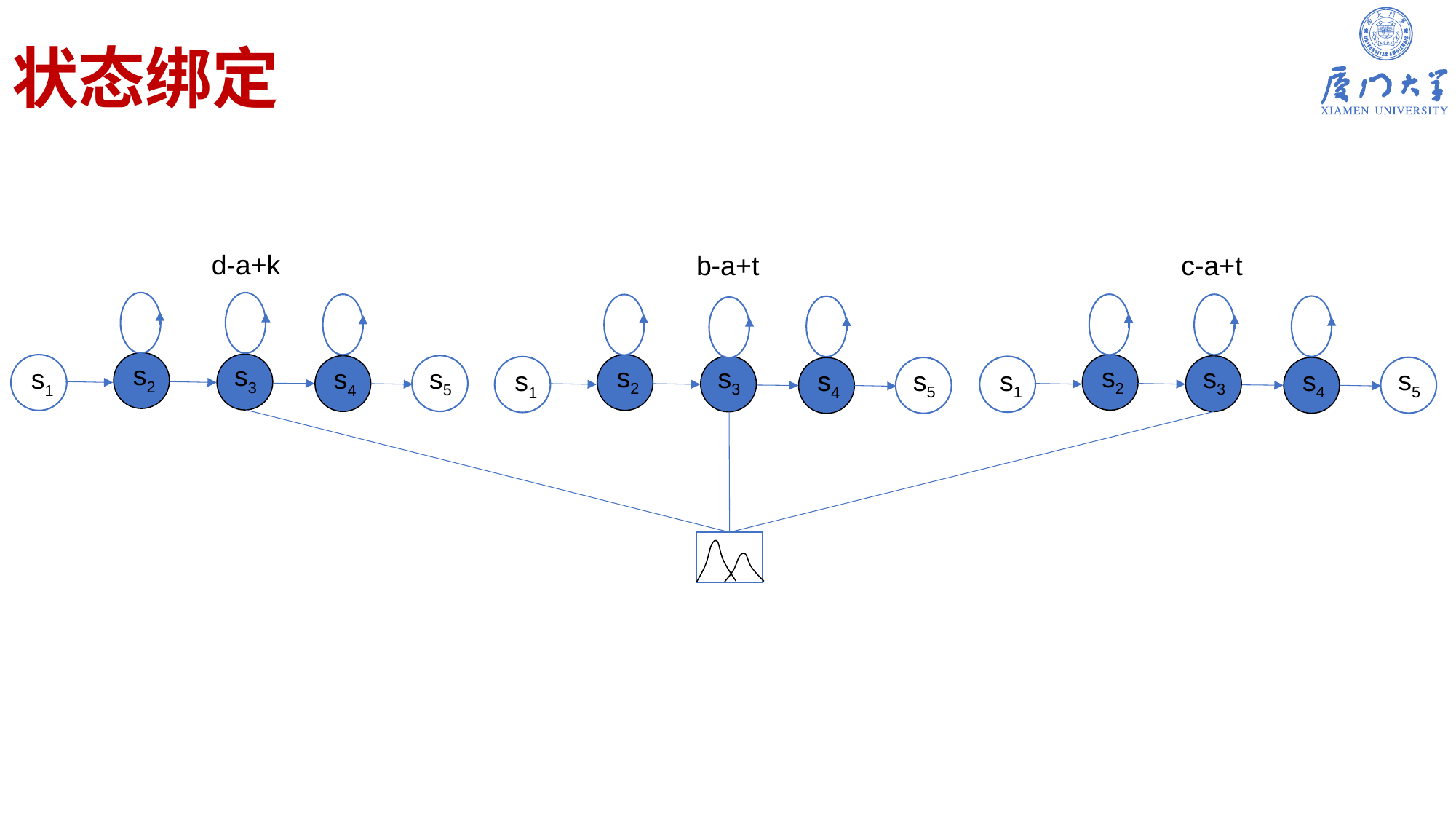

# 状态绑定
d-a+k
b-a+t
c-a+t

s2
s3

s2
s2

s3

s3

s5

s1
s4

s5
s5
s1
s4
s1
s4